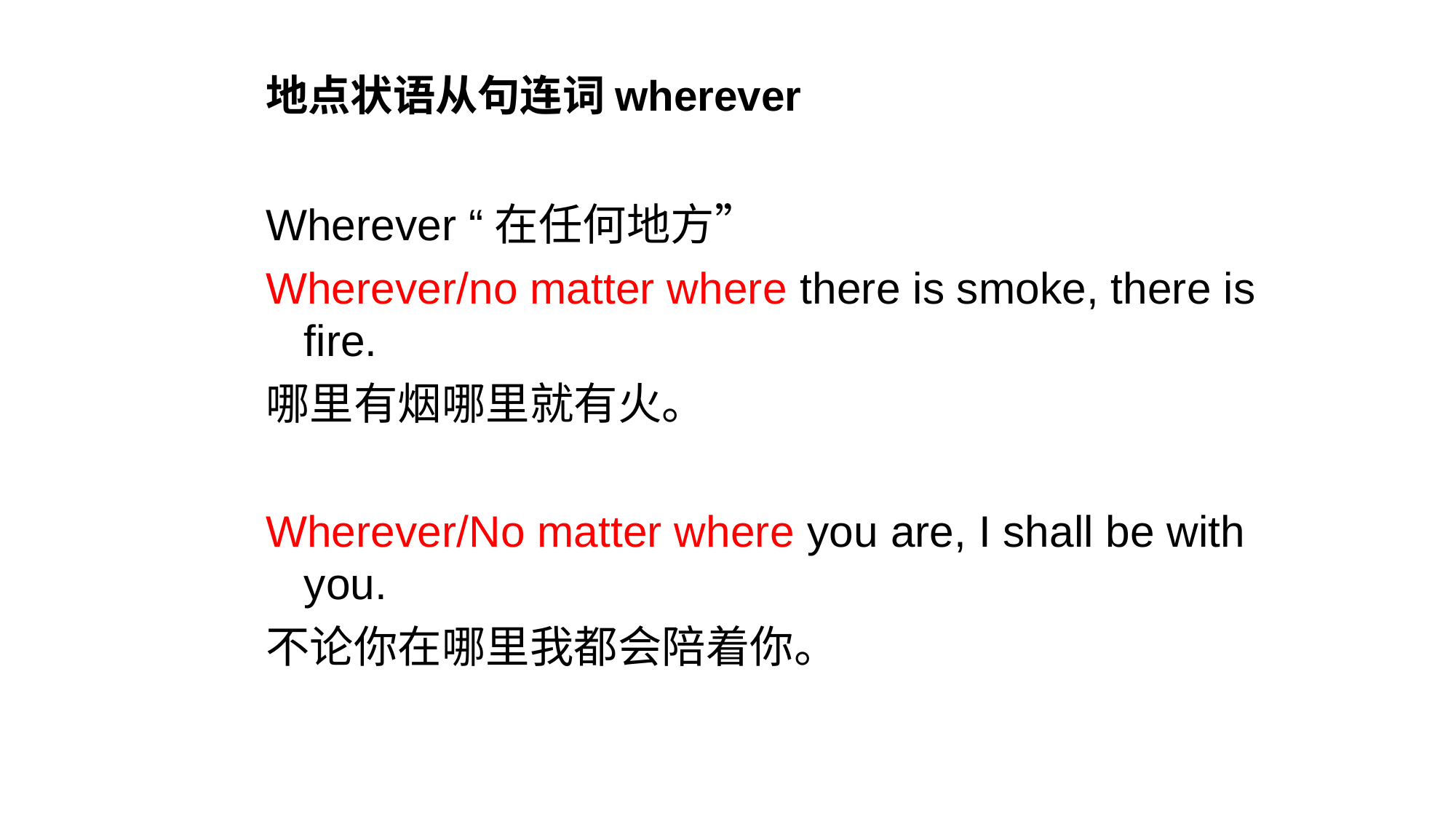

地点状语从句连词wherever
Wherever “在任何地方”
Wherever/no matter where there is smoke, there is fire.
哪里有烟哪里就有火。

Wherever/No matter where you are, I shall be with you.
不论你在哪里我都会陪着你。